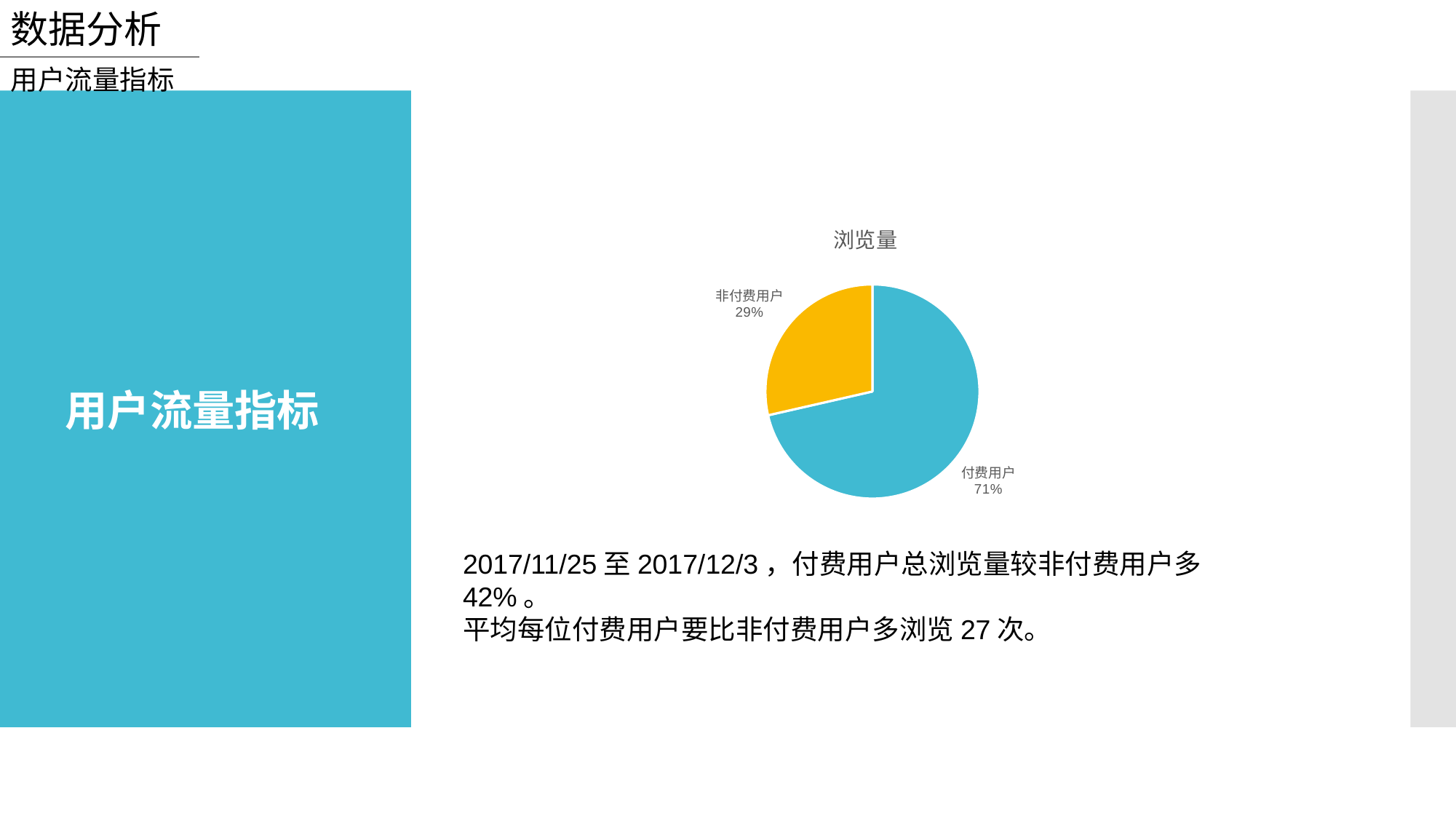

数据分析
用户流量指标

### Chart:

| Category | 浏览量 |
|---|---|
| 付费用户 | 5513420.0 |
| 非付费用户 | 2205267.0 |
用户流量指标
2017/11/25至2017/12/3，付费用户总浏览量较非付费用户多42%。
平均每位付费用户要比非付费用户多浏览27次。